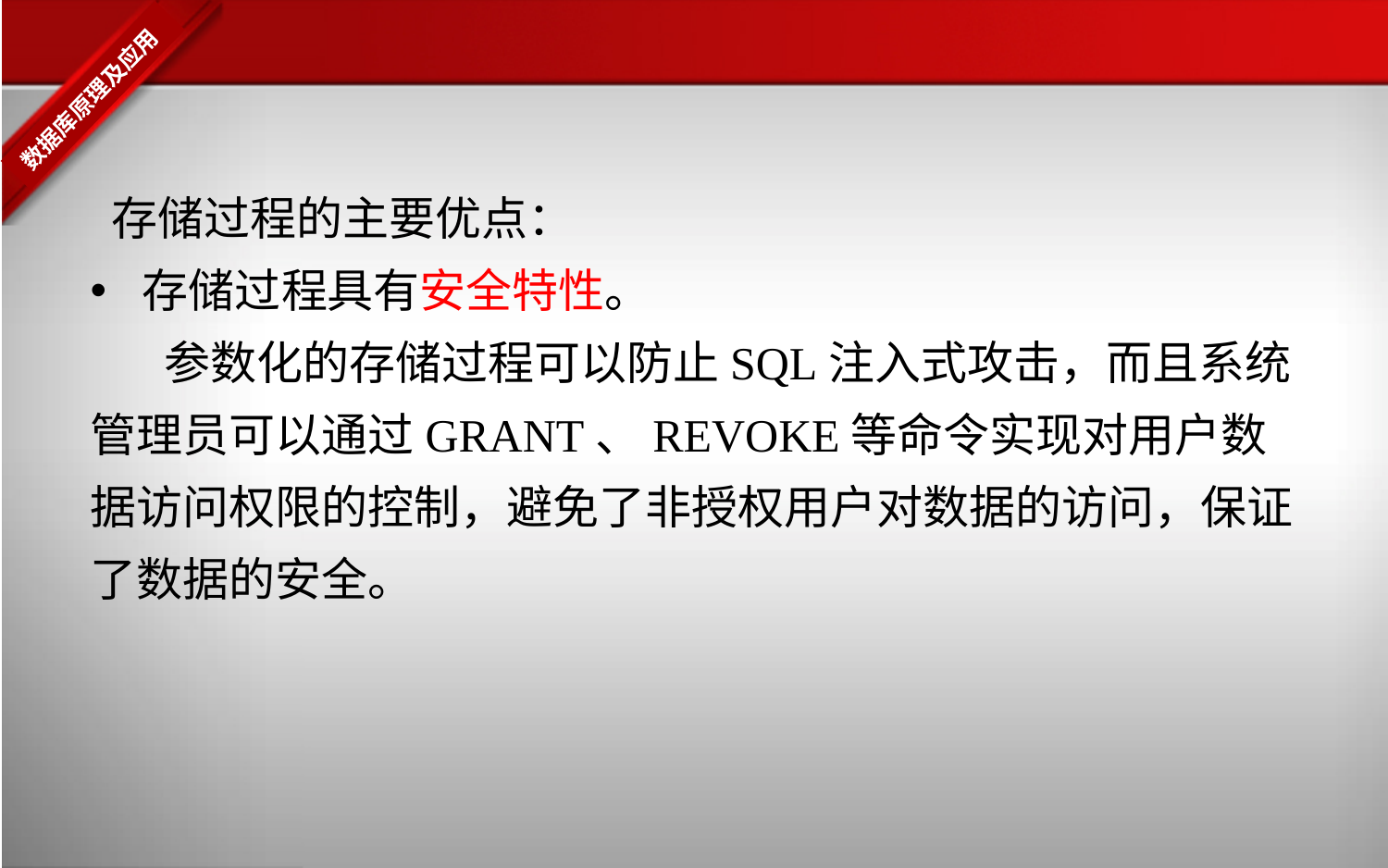

存储过程的主要优点：
存储过程具有安全特性。
      参数化的存储过程可以防止SQL注入式攻击，而且系统管理员可以通过GRANT、REVOKE等命令实现对用户数据访问权限的控制，避免了非授权用户对数据的访问，保证了数据的安全。